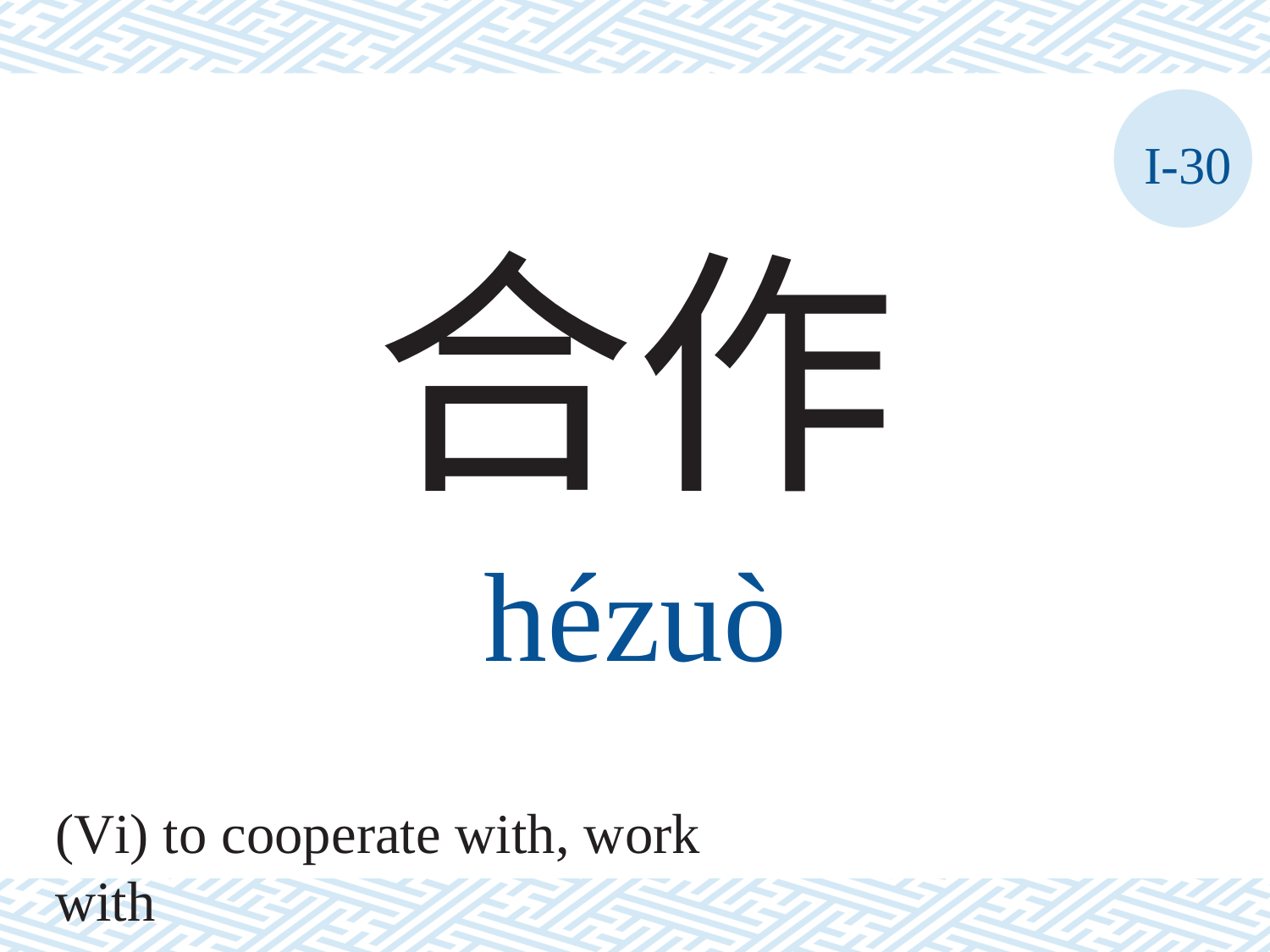

I-30
合作
hézuò
(Vi) to cooperate with, work with